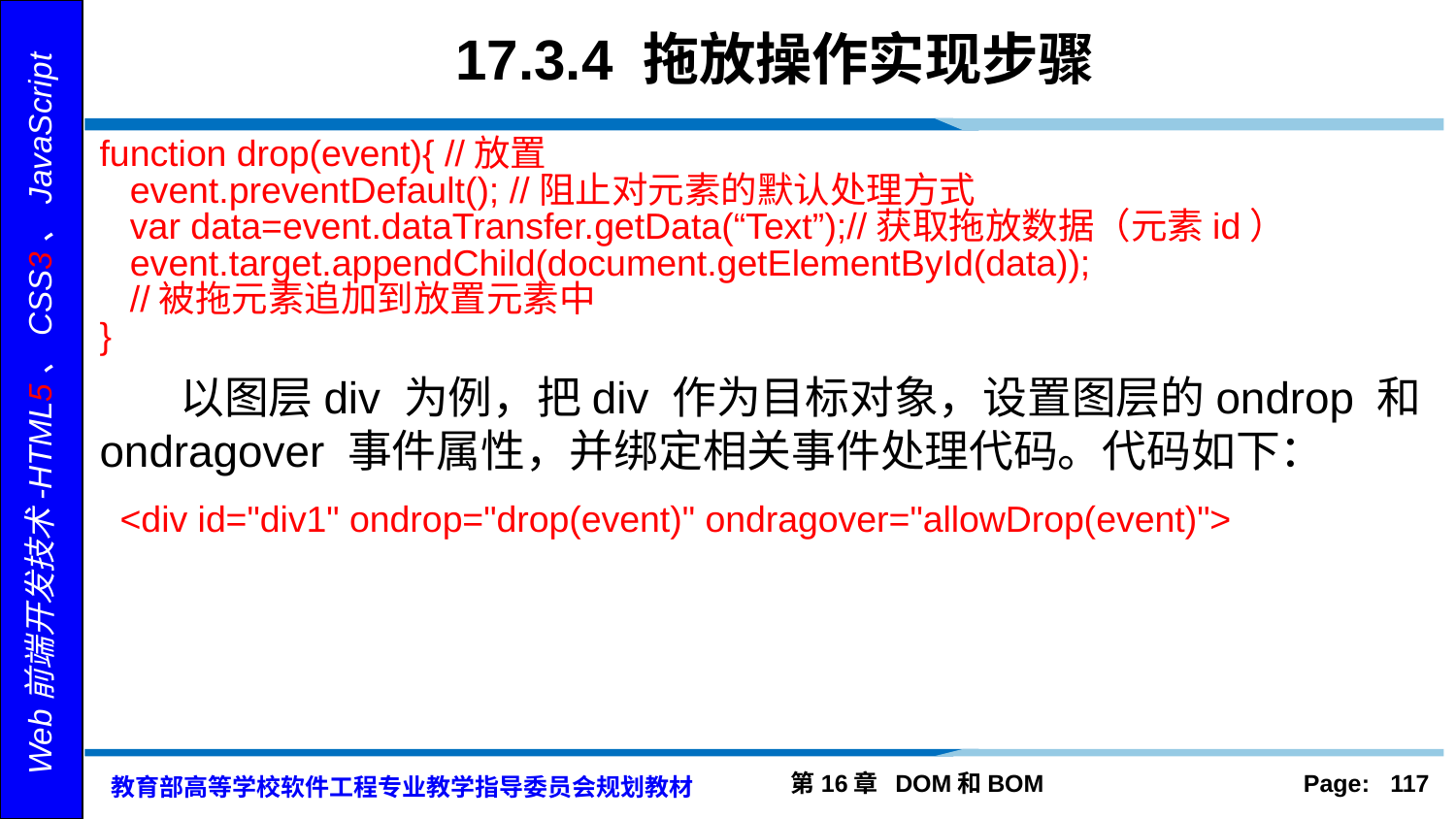

# 17.3.4 拖放操作实现步骤
function drop(event){ //放置
   event.preventDefault(); //阻止对元素的默认处理方式
   var data=event.dataTransfer.getData(“Text”);//获取拖放数据（元素id）
   event.target.appendChild(document.getElementById(data));
   //被拖元素追加到放置元素中
}
       以图层div 为例，把div 作为目标对象，设置图层的ondrop 和ondragover 事件属性，并绑定相关事件处理代码。代码如下：
  <div id="div1" ondrop="drop(event)" ondragover="allowDrop(event)">